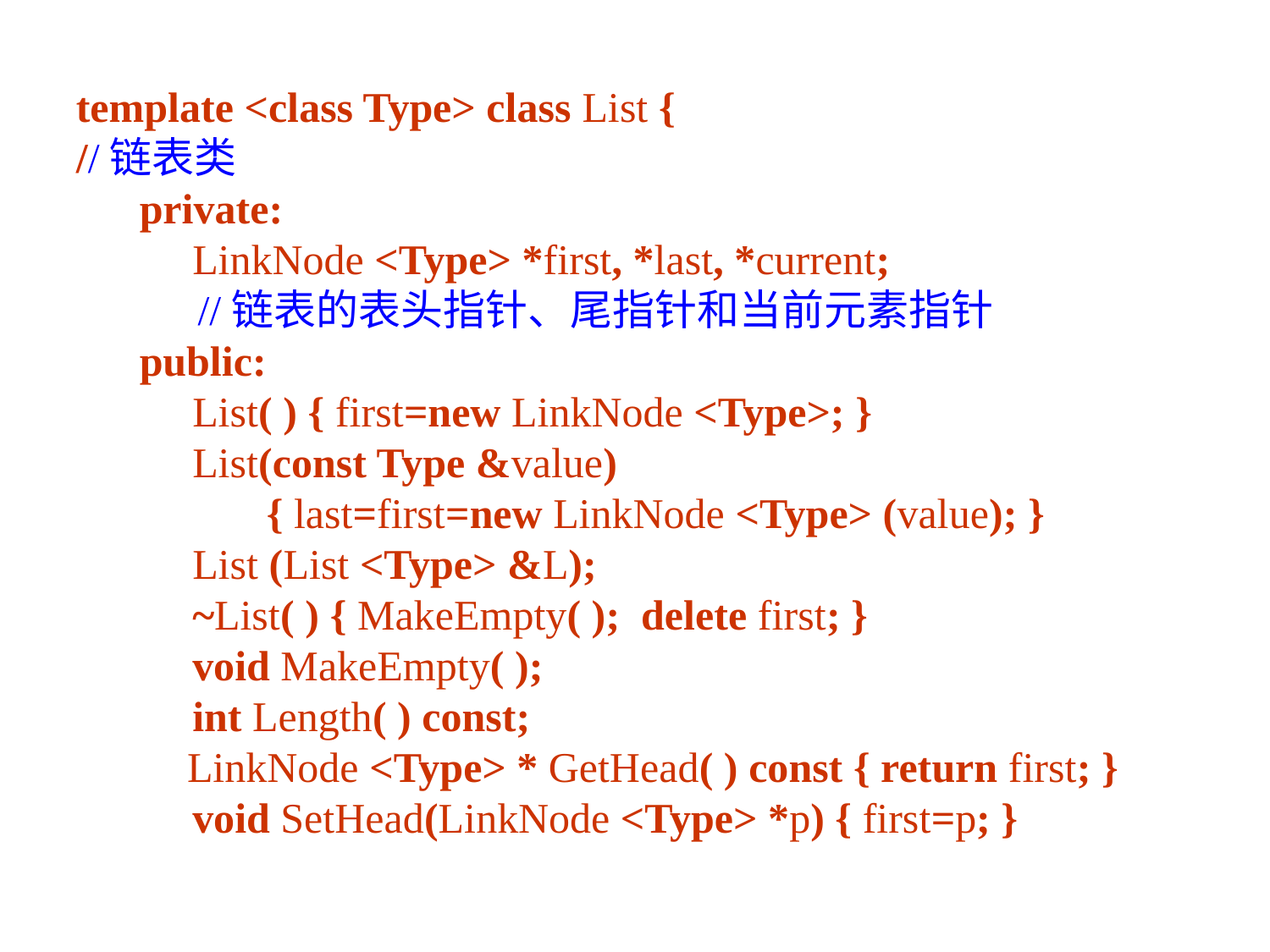

template <class Type> class List {
//链表类
      private:
           LinkNode <Type> *first, *last, *current;
	       //链表的表头指针、尾指针和当前元素指针
      public:
           List( ) { first=new LinkNode <Type>; }
           List(const Type &value)
                  { last=first=new LinkNode <Type> (value); }
           List (List <Type> &L);
           ~List( ) { MakeEmpty( );  delete first; }
           void MakeEmpty( );
           int Length( ) const;
	      LinkNode <Type> * GetHead( ) const { return first; }
           void SetHead(LinkNode <Type> *p) { first=p; }
155